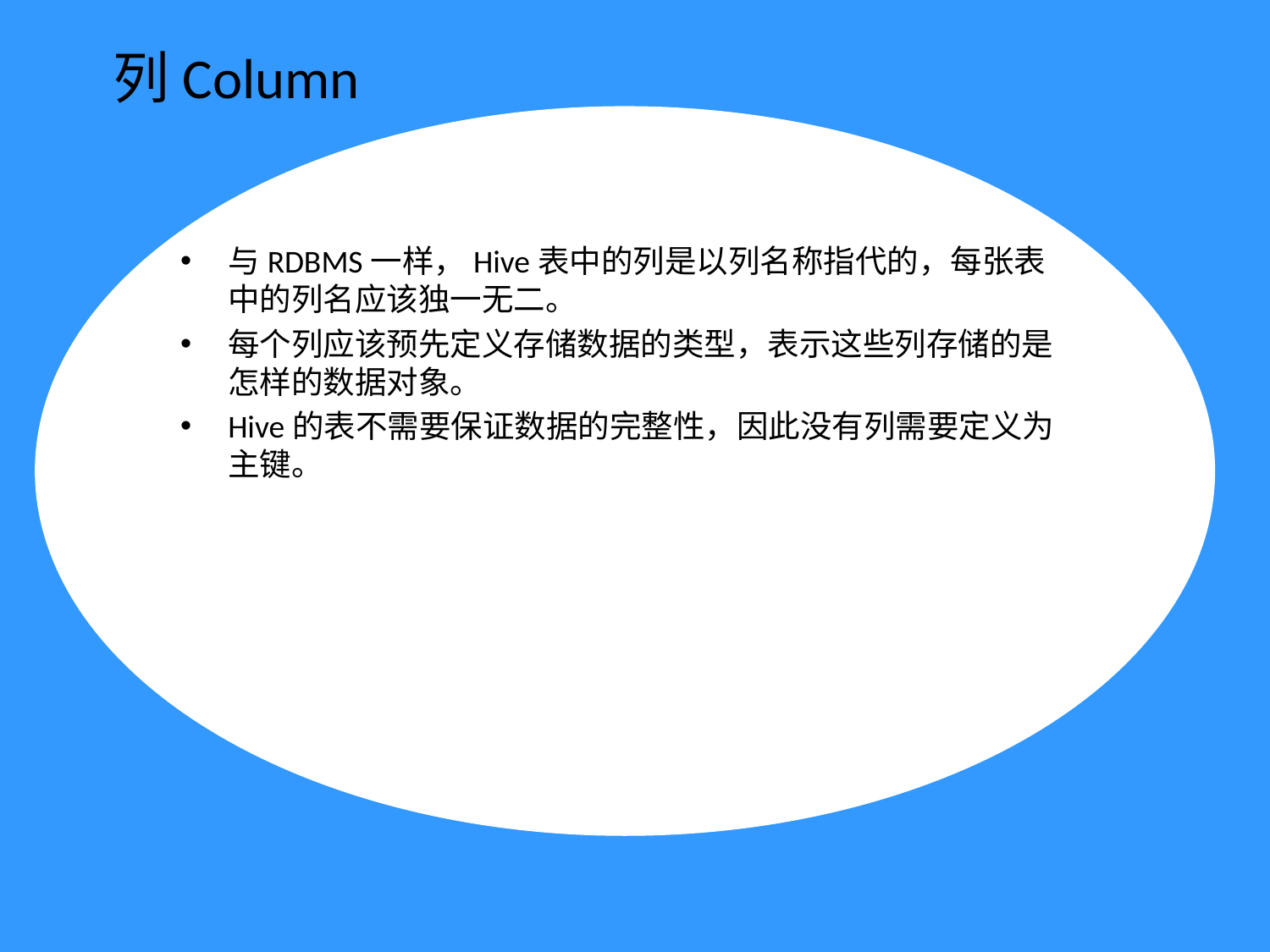

# 列Column
与RDBMS一样，Hive表中的列是以列名称指代的，每张表中的列名应该独一无二。
每个列应该预先定义存储数据的类型，表示这些列存储的是怎样的数据对象。
Hive的表不需要保证数据的完整性，因此没有列需要定义为主键。